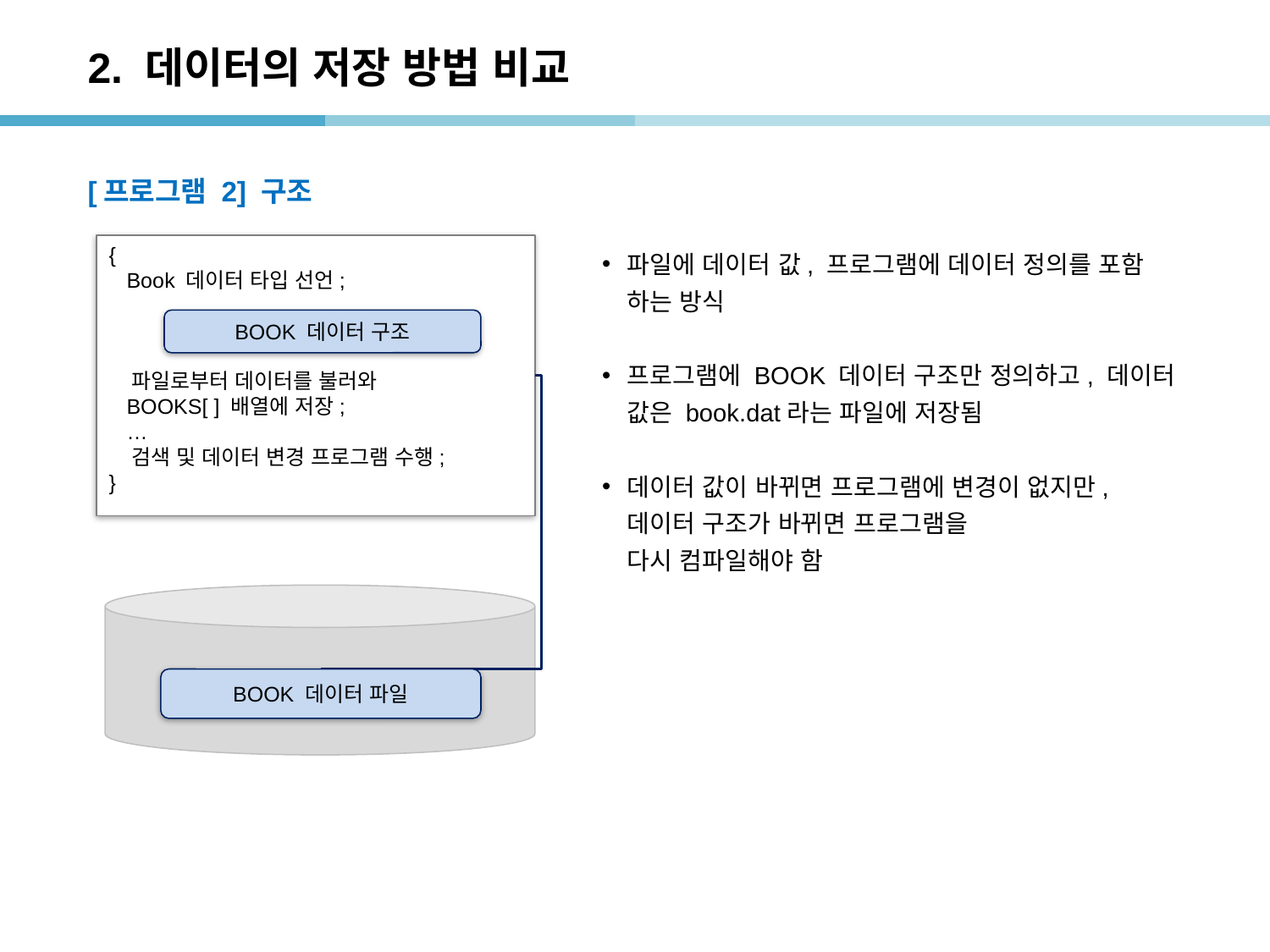

# 2. 데이터의 저장 방법 비교
[프로그램 2] 구조
{
   Book 데이터 타입 선언;

   파일로부터 데이터를 불러와
   BOOKS[ ] 배열에 저장;
   …
   검색 및 데이터 변경 프로그램 수행;
}

파일에 데이터 값, 프로그램에 데이터 정의를 포함
하는 방식

프로그램에 BOOK 데이터 구조만 정의하고, 데이터 값은 book.dat라는 파일에 저장됨

데이터 값이 바뀌면 프로그램에 변경이 없지만,
데이터 구조가 바뀌면 프로그램을
다시 컴파일해야 함
BOOK 데이터 구조

BOOK 데이터 파일